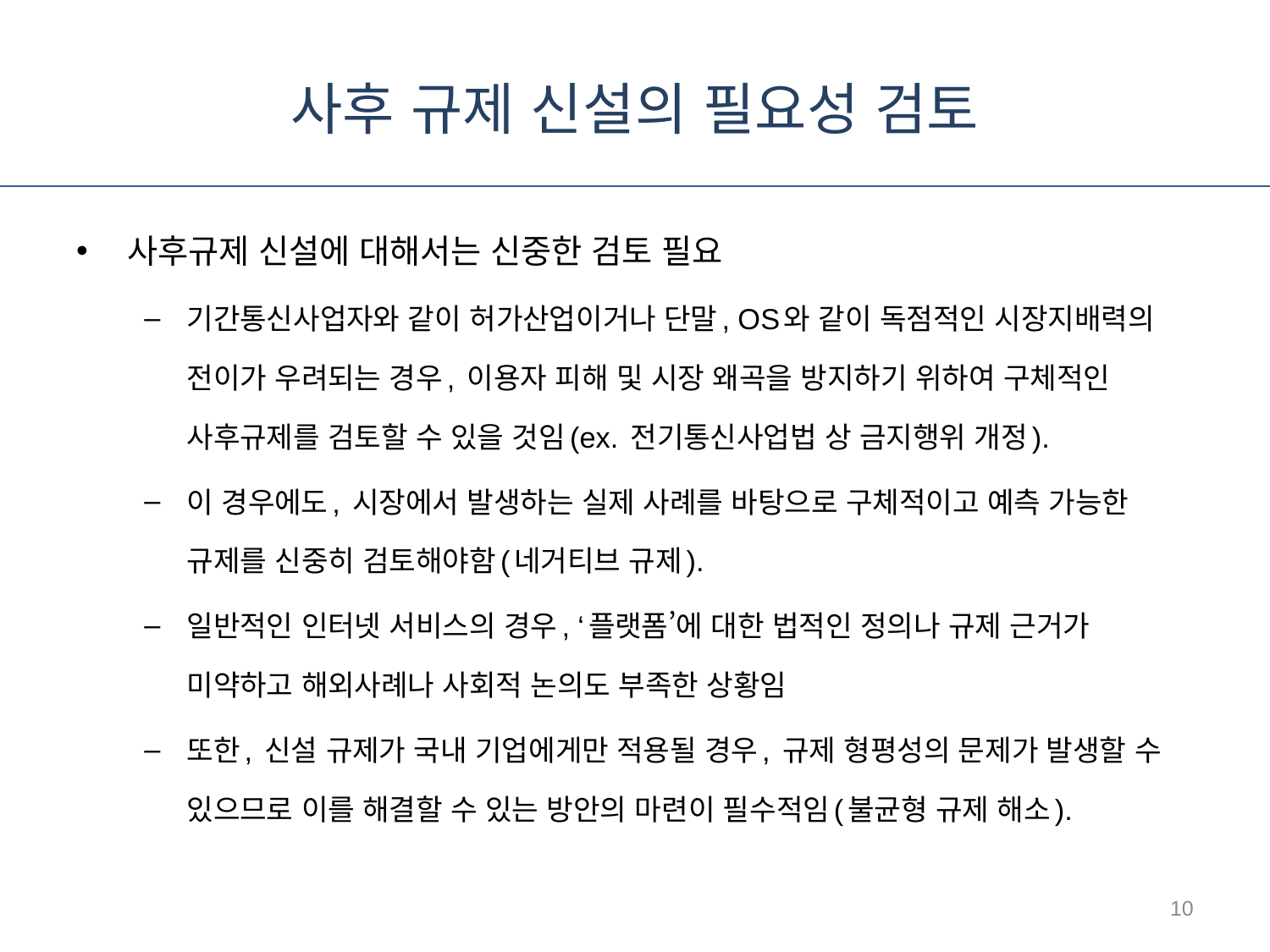

# 사후 규제 신설의 필요성 검토
사후규제 신설에 대해서는 신중한 검토 필요
기간통신사업자와 같이 허가산업이거나 단말, OS와 같이 독점적인 시장지배력의 전이가 우려되는 경우, 이용자 피해 및 시장 왜곡을 방지하기 위하여 구체적인 사후규제를 검토할 수 있을 것임(ex. 전기통신사업법 상 금지행위 개정).
이 경우에도, 시장에서 발생하는 실제 사례를 바탕으로 구체적이고 예측 가능한 규제를 신중히 검토해야함(네거티브 규제).
일반적인 인터넷 서비스의 경우, ‘플랫폼’에 대한 법적인 정의나 규제 근거가 미약하고 해외사례나 사회적 논의도 부족한 상황임
또한, 신설 규제가 국내 기업에게만 적용될 경우, 규제 형평성의 문제가 발생할 수 있으므로 이를 해결할 수 있는 방안의 마련이 필수적임(불균형 규제 해소).
10